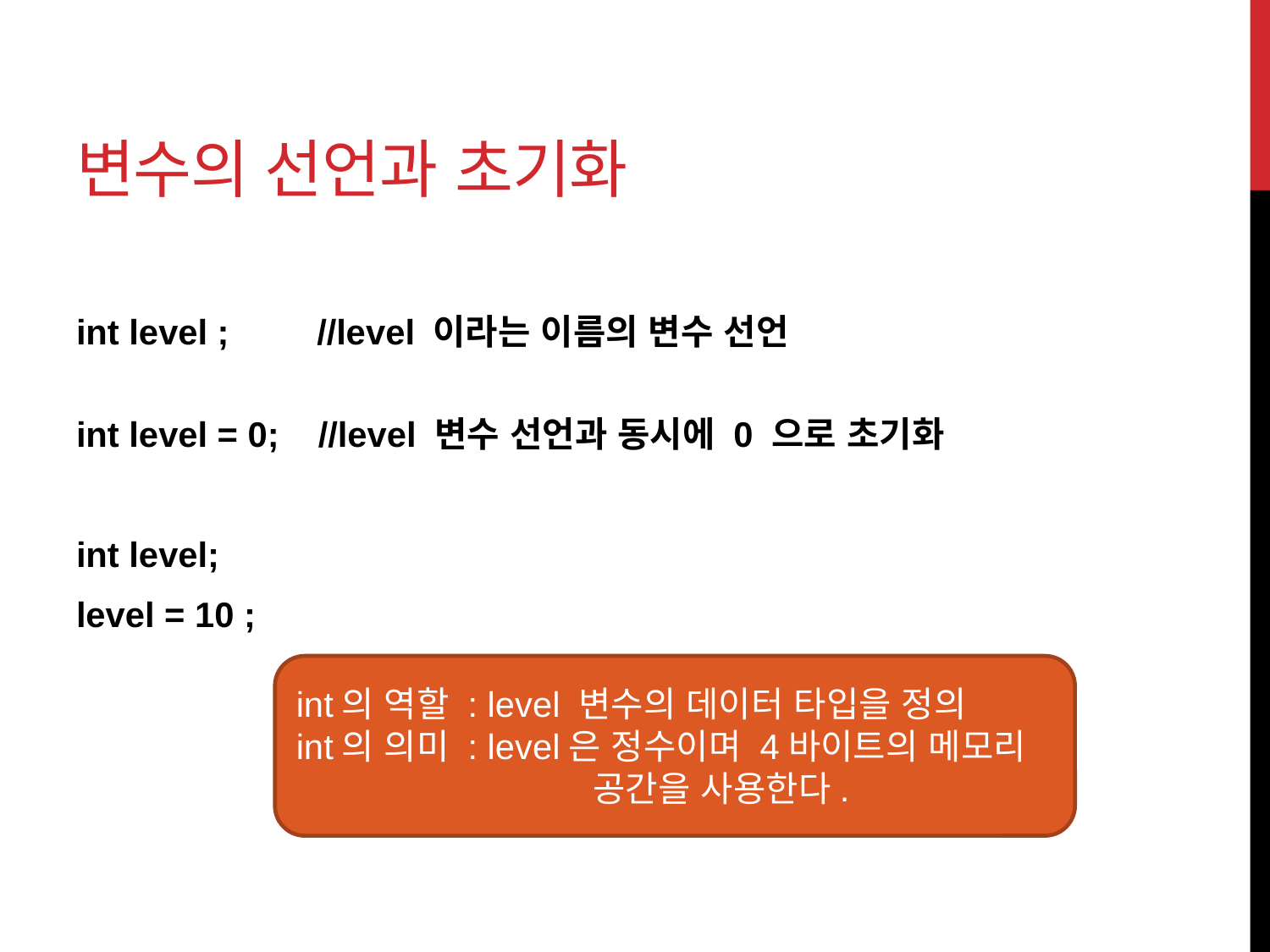

# 변수의 선언과 초기화

int level ;         //level 이라는 이름의 변수 선언
int level = 0;    //level 변수 선언과 동시에 0 으로 초기화

int level;
level = 10 ;

int의 역할 : level 변수의 데이터 타입을 정의
int의 의미 : level은 정수이며 4바이트의 메모리
                             공간을 사용한다.